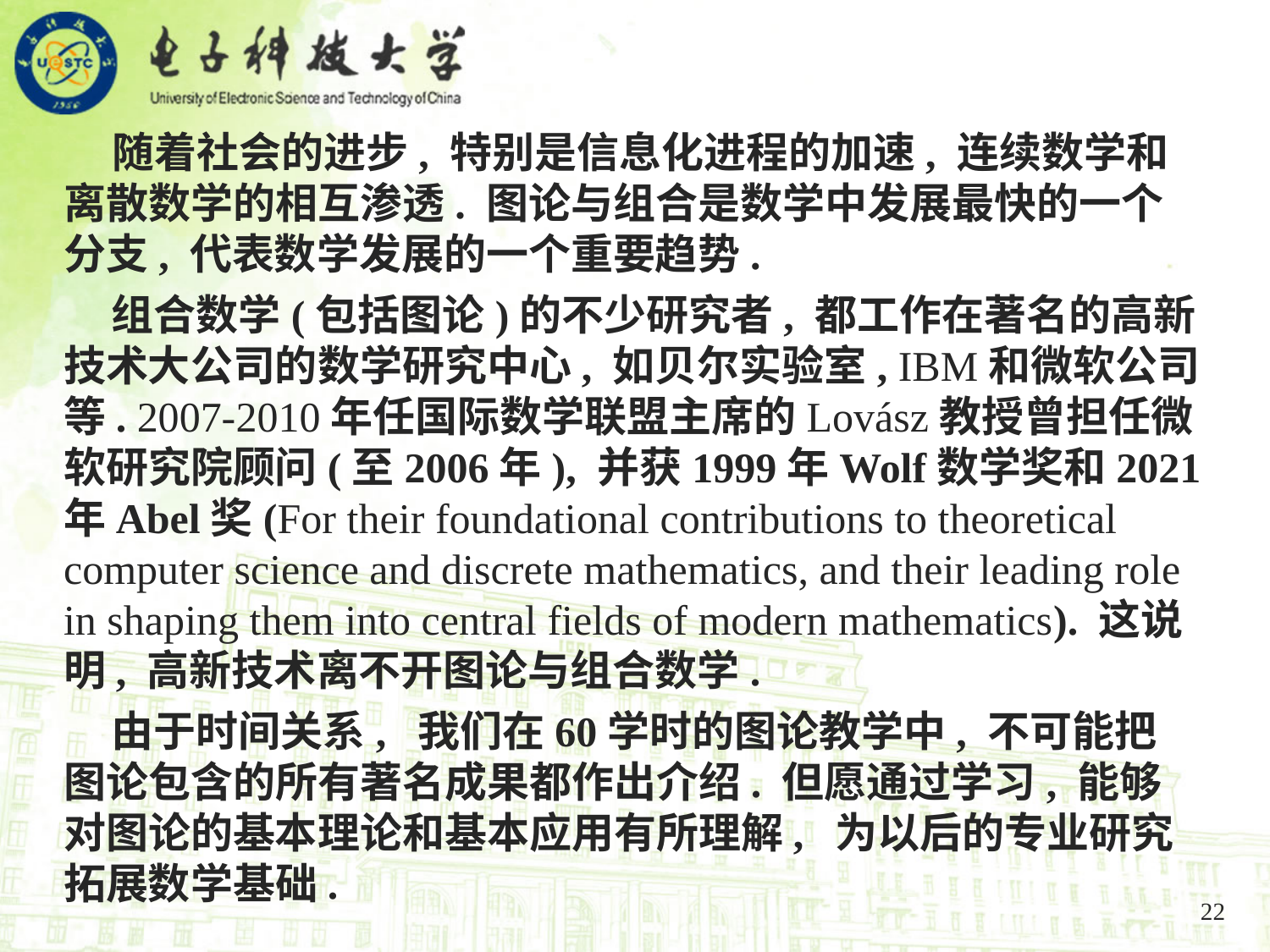

随着社会的进步, 特别是信息化进程的加速, 连续数学和离散数学的相互渗透. 图论与组合是数学中发展最快的一个分支, 代表数学发展的一个重要趋势.
    组合数学(包括图论)的不少研究者, 都工作在著名的高新技术大公司的数学研究中心, 如贝尔实验室, IBM和微软公司等. 2007-2010年任国际数学联盟主席的Lovász教授曾担任微软研究院顾问(至2006年), 并获1999年Wolf数学奖和2021年Abel奖(For their foundational contributions to theoretical computer science and discrete mathematics, and their leading role in shaping them into central fields of modern mathematics). 这说明, 高新技术离不开图论与组合数学.
    由于时间关系,  我们在60学时的图论教学中, 不可能把图论包含的所有著名成果都作出介绍. 但愿通过学习, 能够对图论的基本理论和基本应用有所理解,  为以后的专业研究拓展数学基础.

22